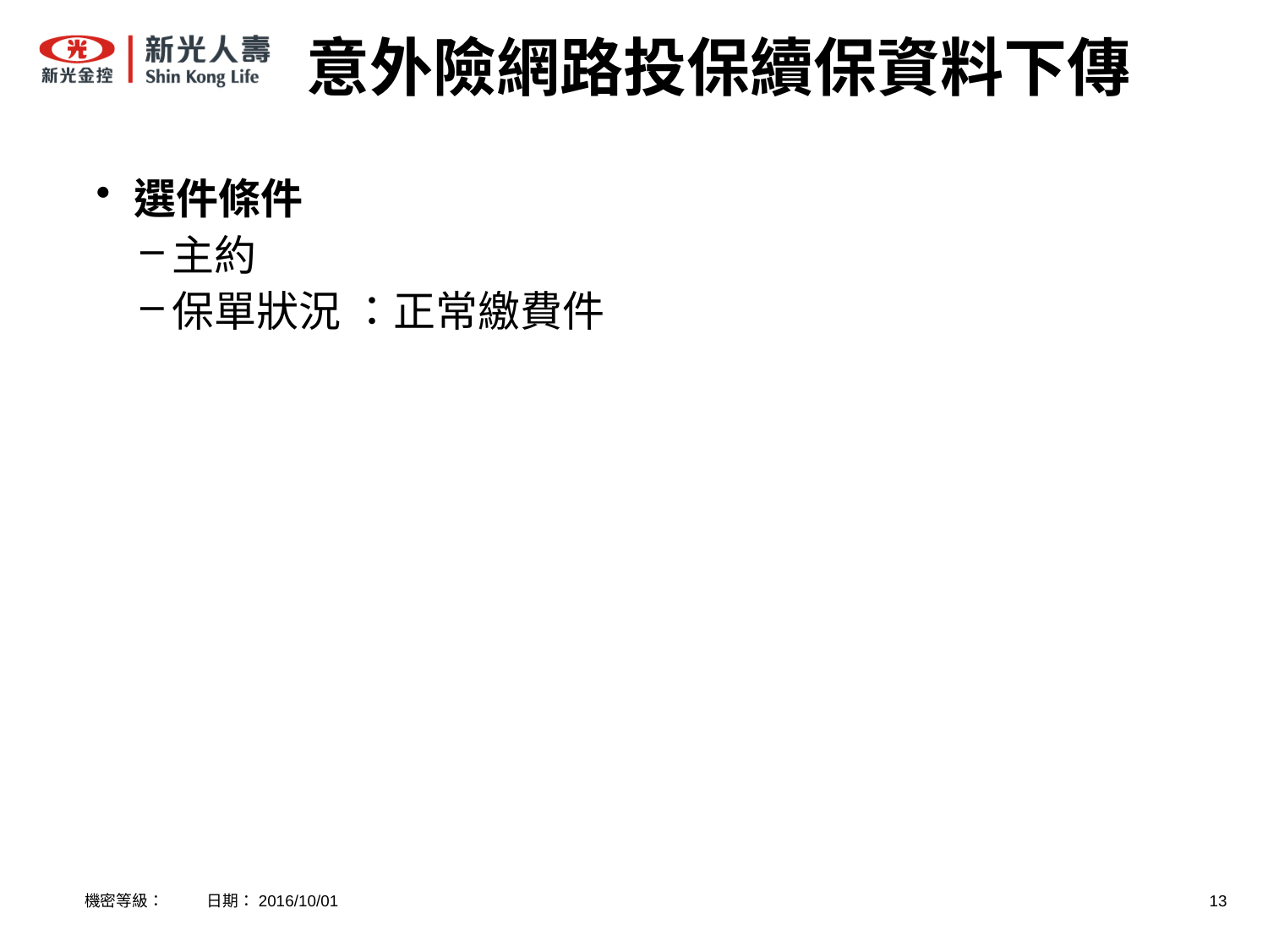

# 意外險網路投保續保資料下傳
選件條件
主約
保單狀況 ：正常繳費件

機密等級：            日期：2016/10/01